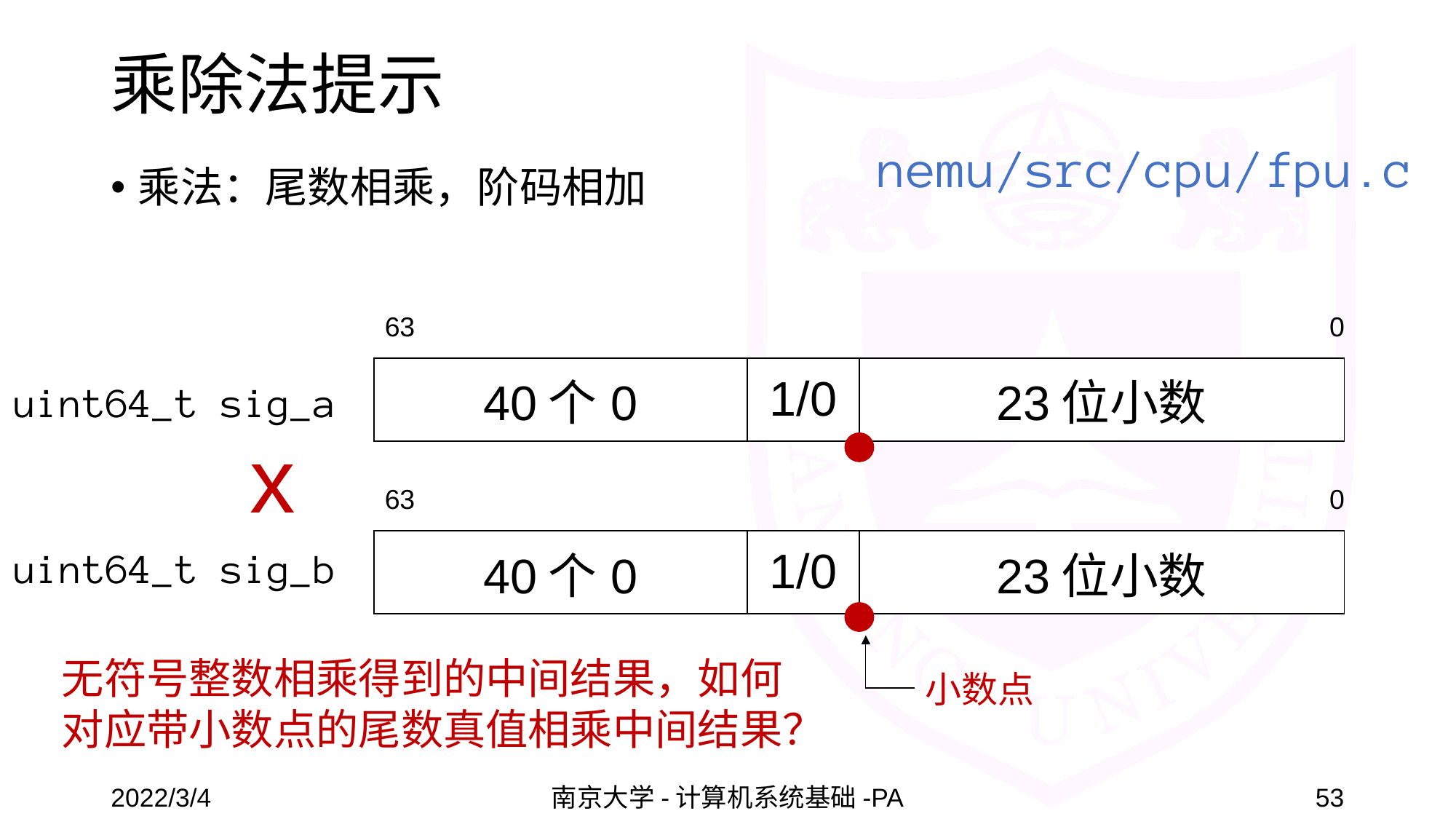

# 乘除法提示
nemu/src/cpu/fpu.c
乘法：尾数相乘，阶码相加
63
0
| 40个0 | 1/0 | 23位小数 |
| --- | --- | --- |
uint64_t sig_a
x

63
0
| 40个0 | 1/0 | 23位小数 |
| --- | --- | --- |
uint64_t sig_b

无符号整数相乘得到的中间结果，如何对应带小数点的尾数真值相乘中间结果？
小数点
2022/3/4
南京大学-计算机系统基础-PA
53